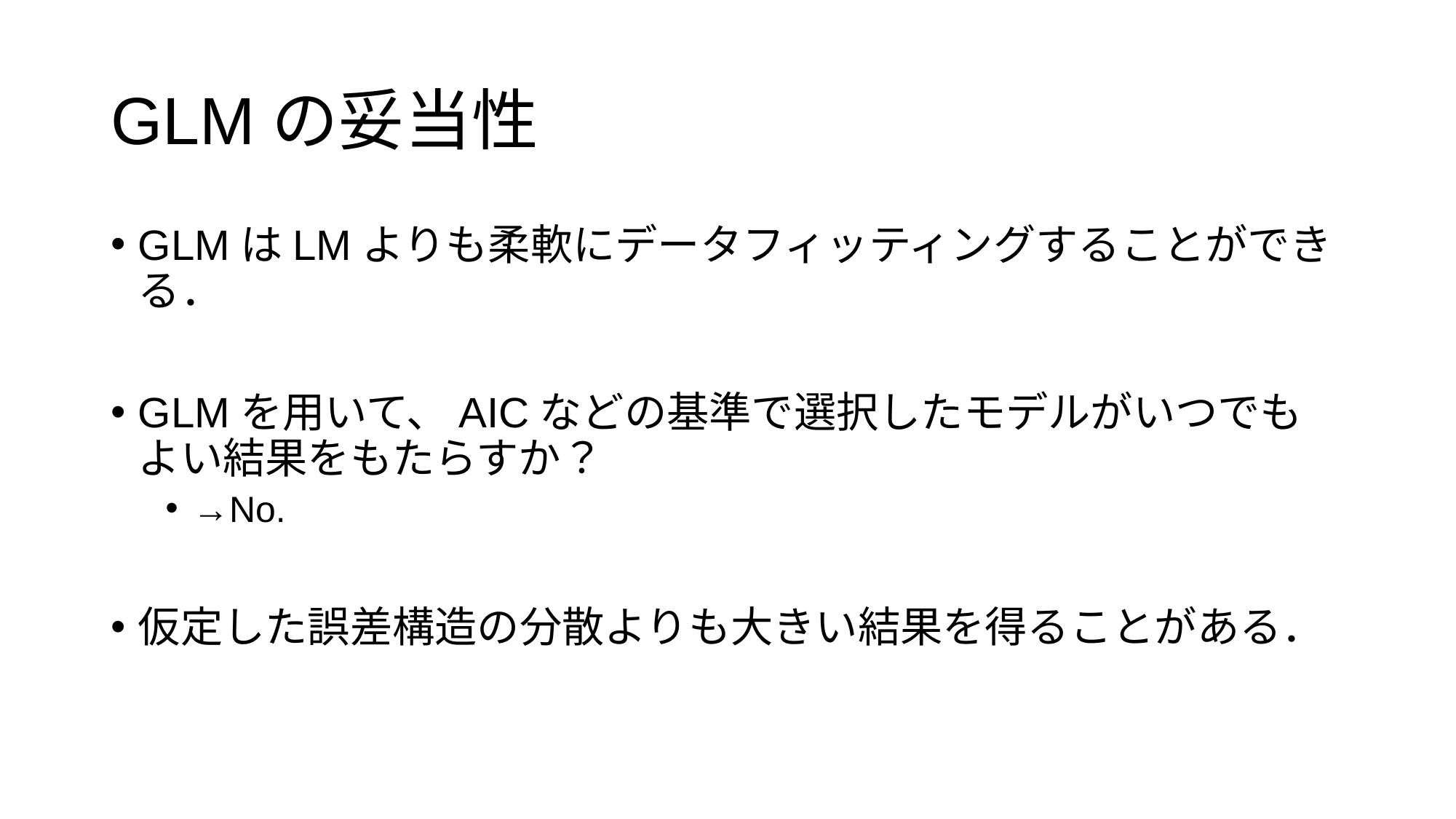

# GLMの妥当性
GLMはLMよりも柔軟にデータフィッティングすることができる．

GLMを用いて、AICなどの基準で選択したモデルがいつでもよい結果をもたらすか？
→No.

仮定した誤差構造の分散よりも大きい結果を得ることがある．